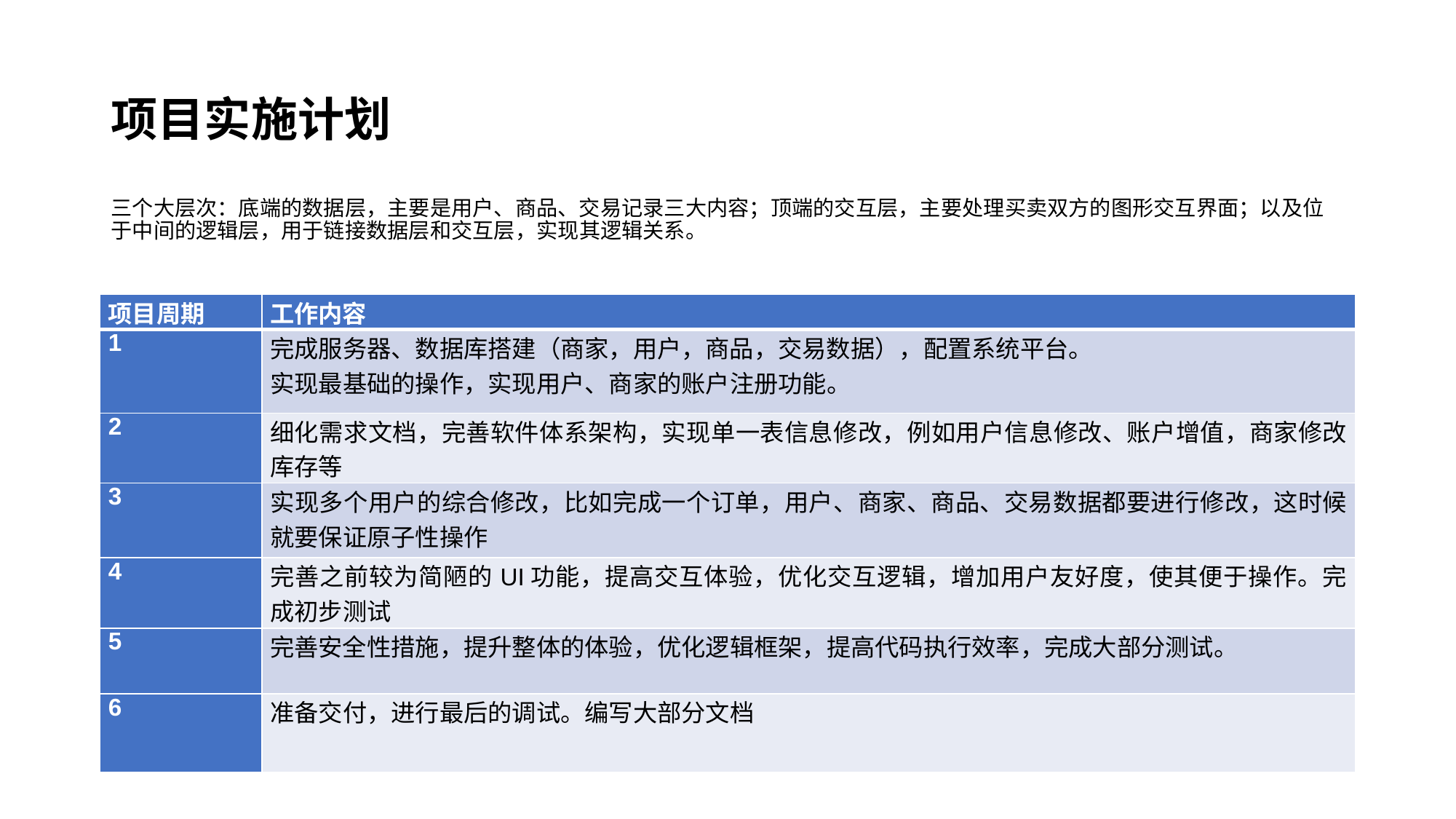

# 项目实施计划 三个大层次：底端的数据层，主要是用户、商品、交易记录三大内容；顶端的交互层，主要处理买卖双方的图形交互界面；以及位于中间的逻辑层，用于链接数据层和交互层，实现其逻辑关系。
| 项目周期 | 工作内容 |
| --- | --- |
| 1 | 完成服务器、数据库搭建（商家，用户，商品，交易数据），配置系统平台。 实现最基础的操作，实现用户、商家的账户注册功能。 |
| 2 | 细化需求文档，完善软件体系架构，实现单一表信息修改，例如用户信息修改、账户增值，商家修改库存等 |
| 3 | 实现多个用户的综合修改，比如完成一个订单，用户、商家、商品、交易数据都要进行修改，这时候就要保证原子性操作 |
| 4 | 完善之前较为简陋的UI功能，提高交互体验，优化交互逻辑，增加用户友好度，使其便于操作。完成初步测试 |
| 5 | 完善安全性措施，提升整体的体验，优化逻辑框架，提高代码执行效率，完成大部分测试。 |
| 6 | 准备交付，进行最后的调试。编写大部分文档 |